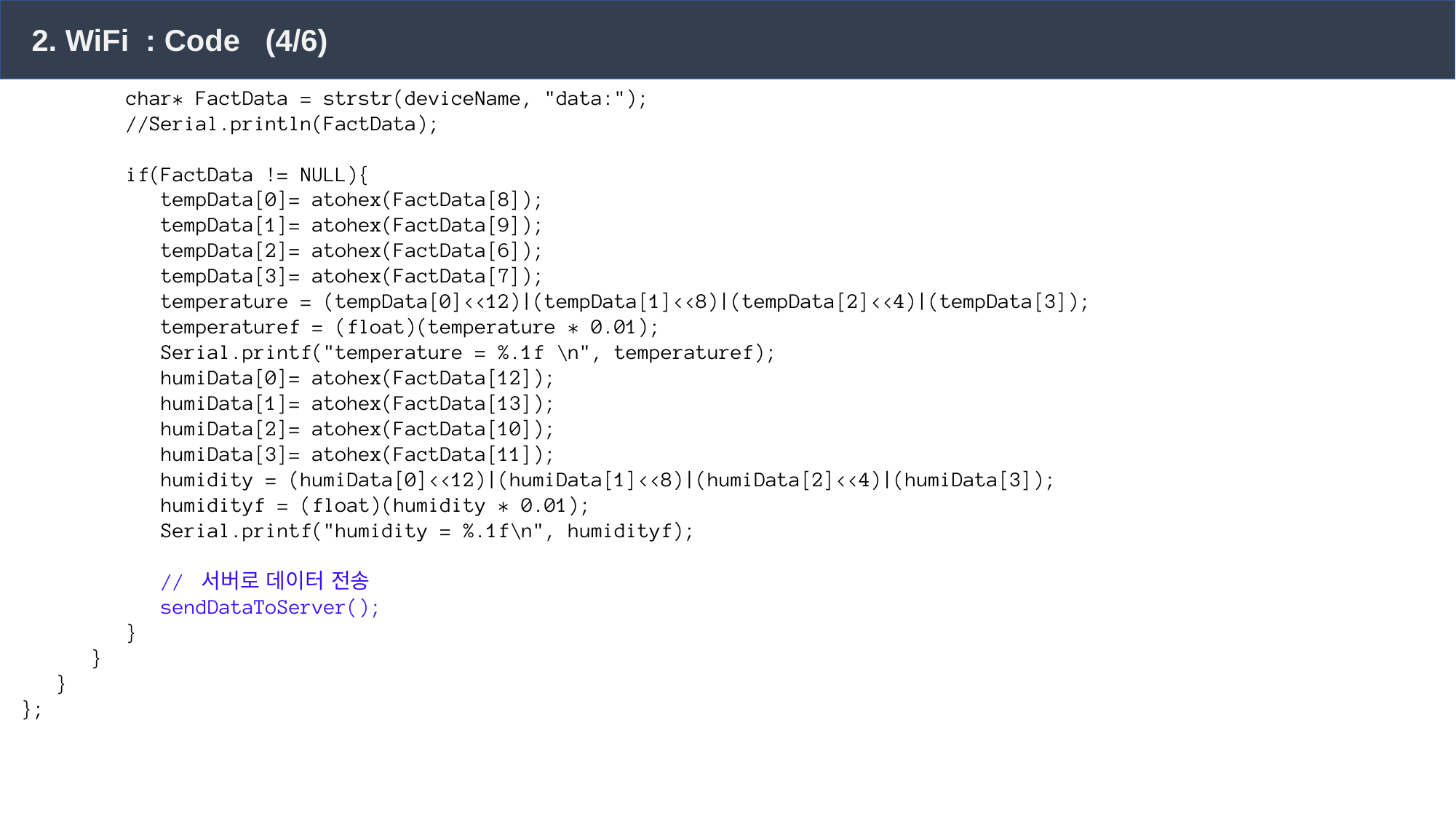

2. WiFi  : Code   (4/6)
         char* FactData = strstr(deviceName, "data:");
         //Serial.println(FactData);

         if(FactData != NULL){
            tempData[0]= atohex(FactData[8]);
            tempData[1]= atohex(FactData[9]);
            tempData[2]= atohex(FactData[6]);
            tempData[3]= atohex(FactData[7]);
            temperature = (tempData[0]<<12)|(tempData[1]<<8)|(tempData[2]<<4)|(tempData[3]);
            temperaturef = (float)(temperature * 0.01);
            Serial.printf("temperature = %.1f \n", temperaturef);
            humiData[0]= atohex(FactData[12]);
            humiData[1]= atohex(FactData[13]);
            humiData[2]= atohex(FactData[10]);
            humiData[3]= atohex(FactData[11]);
            humidity = (humiData[0]<<12)|(humiData[1]<<8)|(humiData[2]<<4)|(humiData[3]);
            humidityf = (float)(humidity * 0.01);
            Serial.printf("humidity = %.1f\n", humidityf);

            // 서버로 데이터 전송
            sendDataToServer();
         }
      }
   }
};